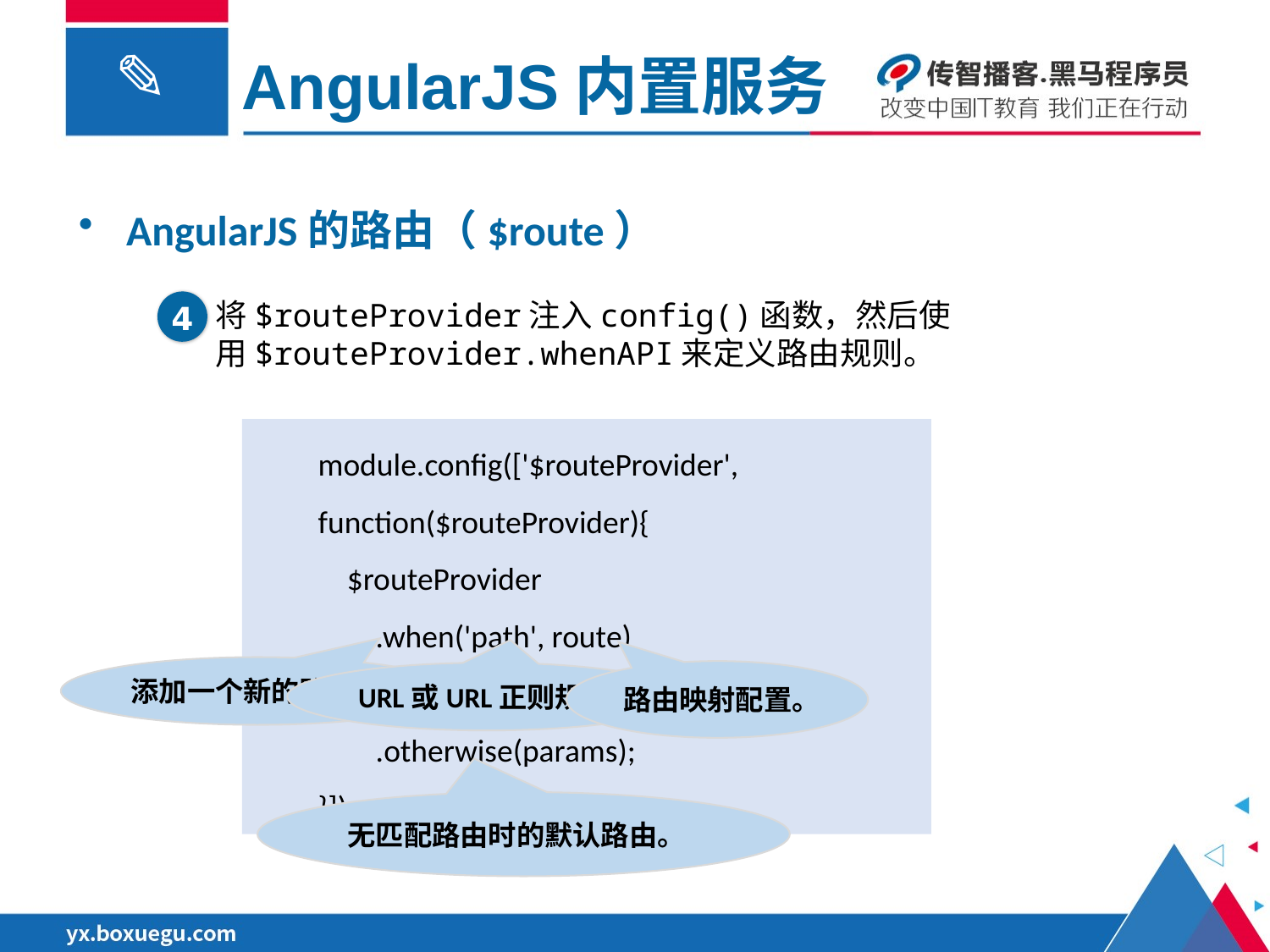

AngularJS内置服务
AngularJS的路由（$route）
将$routeProvider注入config()函数，然后使用$routeProvider.whenAPI来定义路由规则。

4
module.config(['$routeProvider',
function($routeProvider){
    $routeProvider
        .when('path', route)
        .when('path1', route)
        .otherwise(params);
}]);
添加一个新的路由。
路由映射配置。
URL或URL正则规则。
无匹配路由时的默认路由。